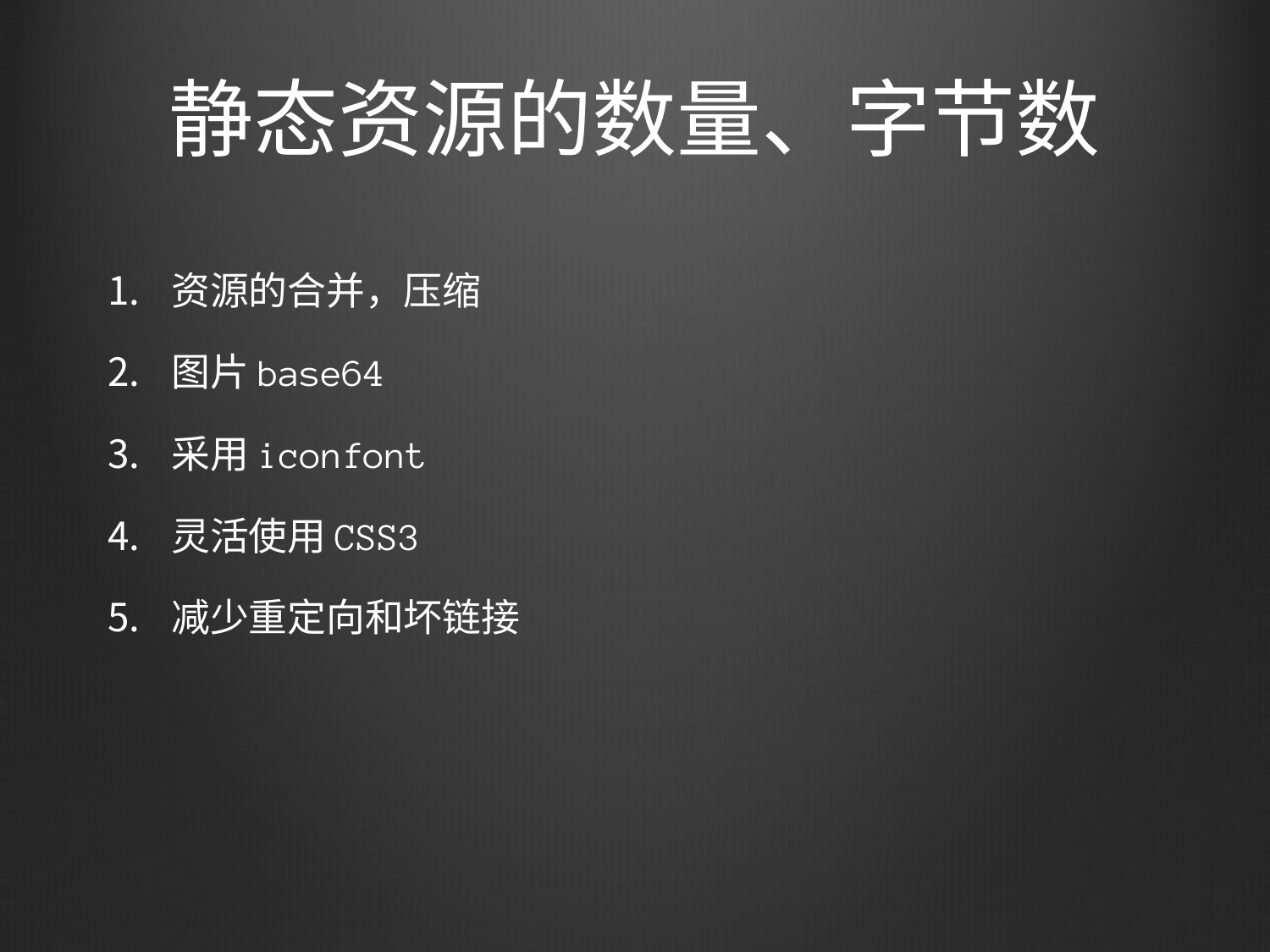

# 静态资源的数量、字节数
资源的合并，压缩
图片base64
采用iconfont
灵活使用CSS3
减少重定向和坏链接